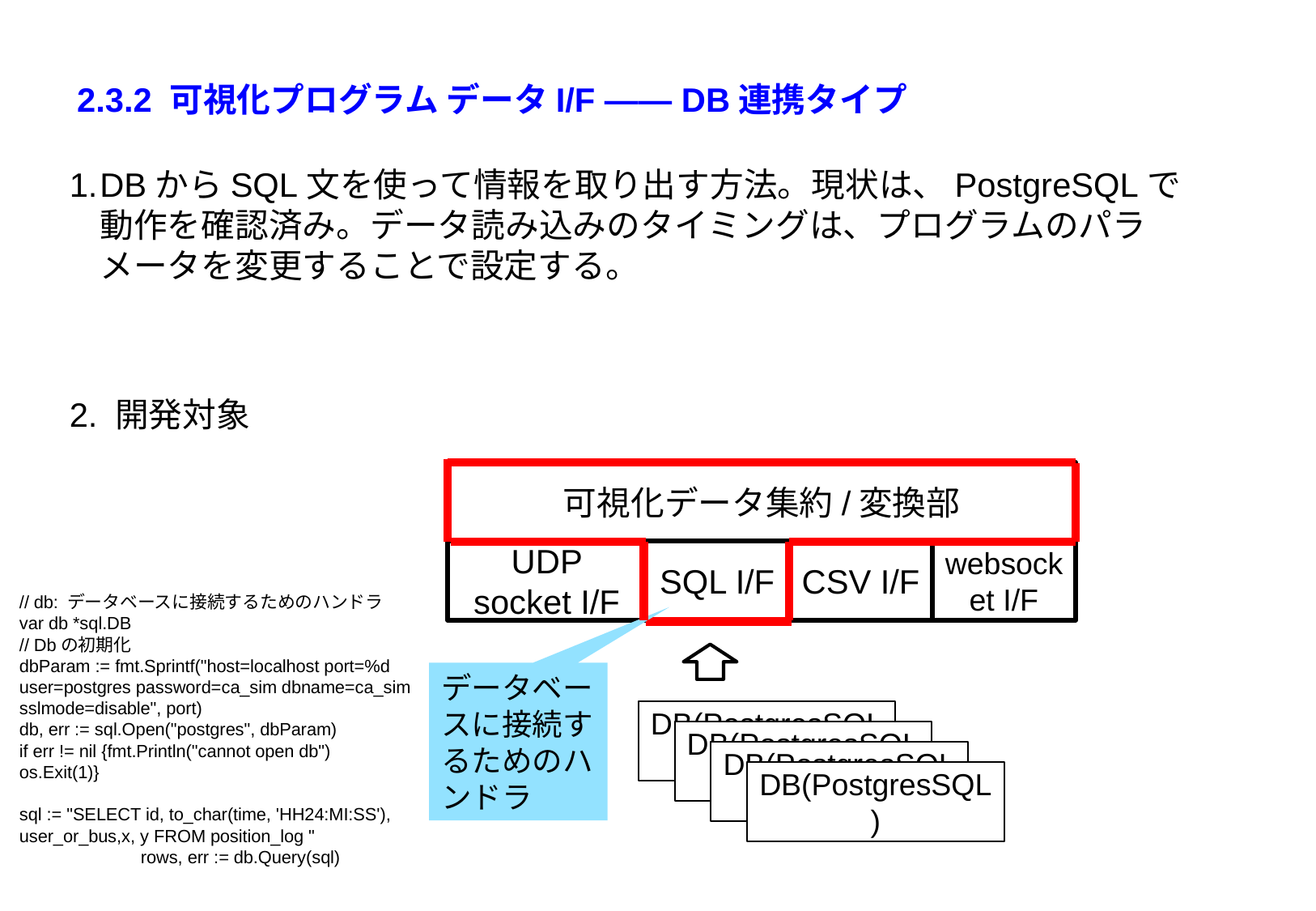

# 2.3.2 可視化プログラム データI/F ―― DB連携タイプ
DBからSQL文を使って情報を取り出す方法。現状は、PostgreSQLで動作を確認済み。データ読み込みのタイミングは、プログラムのパラメータを変更することで設定する。
2. 開発対象
可視化データ集約/変換部
UDP socket I/F
SQL I/F
CSV I/F
websocket I/F
// db: データベースに接続するためのハンドラ
var db *sql.DB
// Dbの初期化
dbParam := fmt.Sprintf("host=localhost port=%d user=postgres password=ca_sim dbname=ca_sim sslmode=disable", port)
db, err := sql.Open("postgres", dbParam)
if err != nil {fmt.Println("cannot open db")
os.Exit(1)}

sql := "SELECT id, to_char(time, 'HH24:MI:SS'), user_or_bus,x, y FROM position_log "
	rows, err := db.Query(sql)

データベースに接続するためのハンドラ
DB(PostgresSQL)
DB(PostgresSQL)
DB(PostgresSQL)
DB(PostgresSQL)